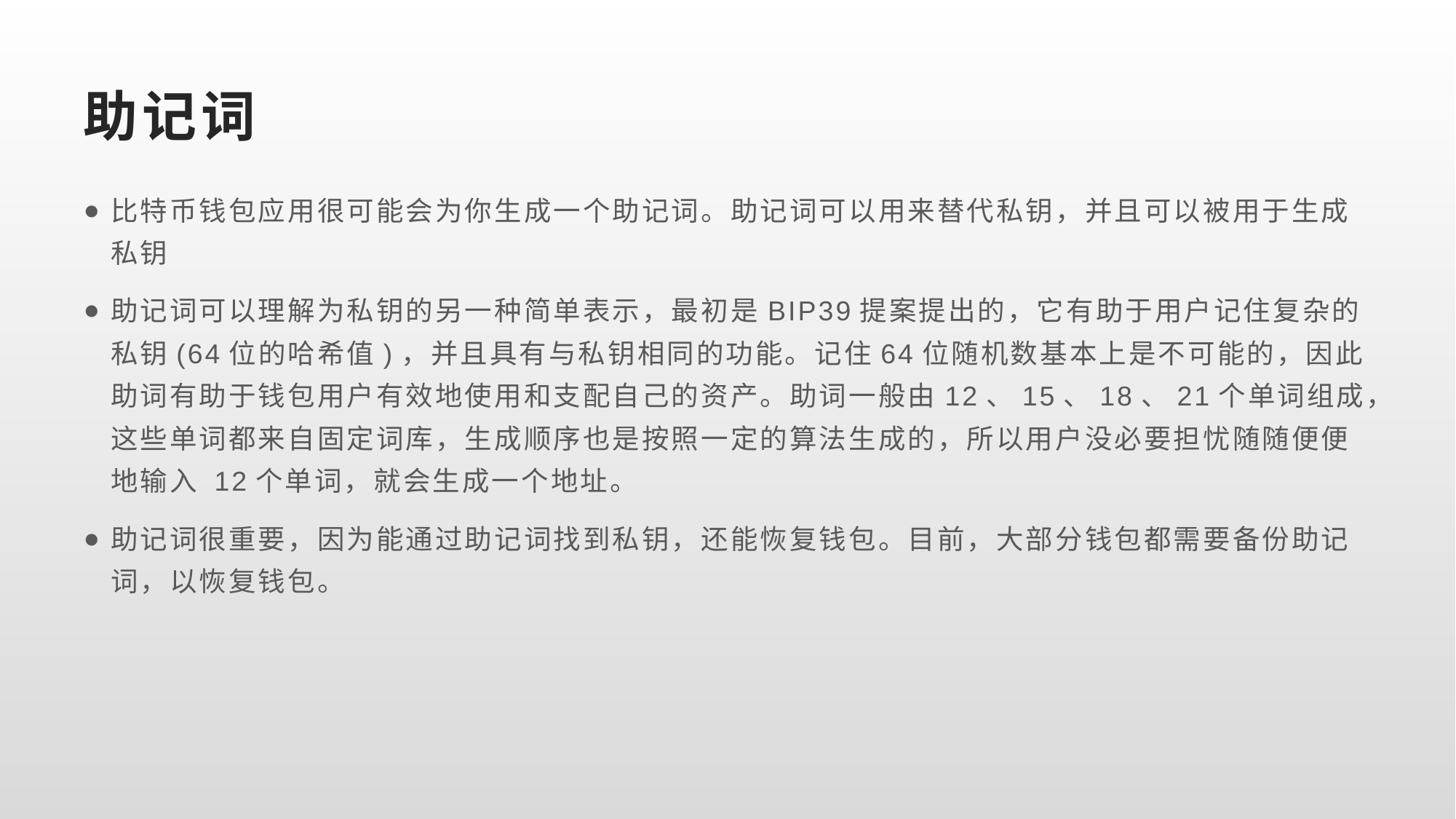

# 助记词
比特币钱包应用很可能会为你生成一个助记词。助记词可以用来替代私钥，并且可以被用于生成私钥
助记词可以理解为私钥的另一种简单表示，最初是BIP39提案提出的，它有助于用户记住复杂的私钥(64位的哈希值)，并且具有与私钥相同的功能。记住64位随机数基本上是不可能的，因此助词有助于钱包用户有效地使用和支配自己的资产。助词一般由12、15、18、21个单词组成，这些单词都来自固定词库，生成顺序也是按照一定的算法生成的，所以用户没必要担忧随随便便地输入 12个单词，就会生成一个地址。
助记词很重要，因为能通过助记词找到私钥，还能恢复钱包。目前，大部分钱包都需要备份助记词，以恢复钱包。